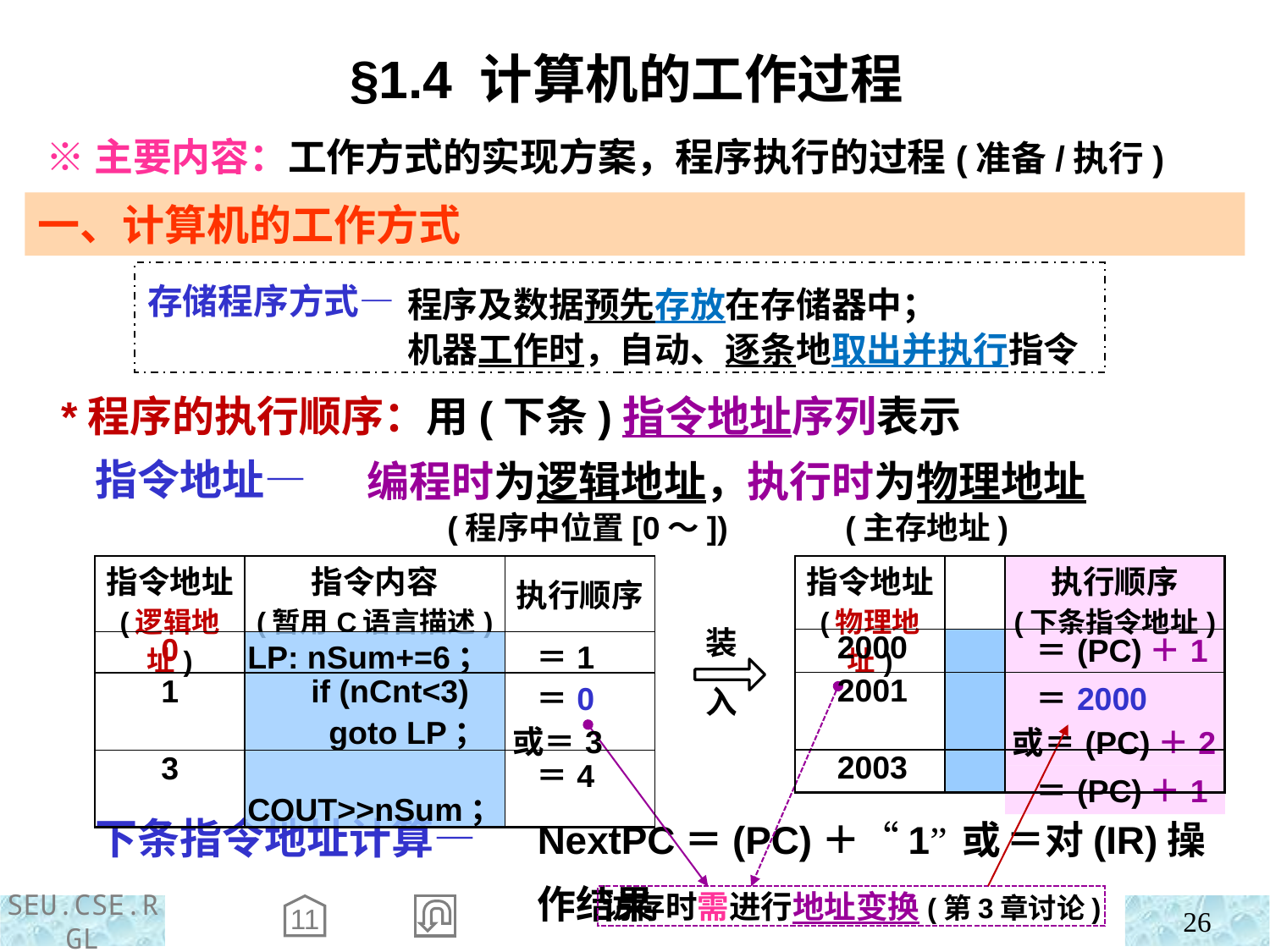

§1.4 计算机的工作过程
 ※主要内容：工作方式的实现方案，程序执行的过程(准备/执行)
一、计算机的工作方式
存储程序方式—

程序及数据预先存放在存储器中；
机器工作时，自动、逐条地取出并执行指令
  *程序的执行顺序：用(下条)指令地址序列表示
     指令地址—

     下条指令地址计算—
编程时为逻辑地址，
         (程序中位置[0～])
执行时为物理地址
           (主存地址)
| 指令地址 (逻辑地址) | 指令内容 (暂用C语言描述) | 执行顺序 |
| --- | --- | --- |
| 0 | LP: nSum+=6； | ＝1 |
| 1 | if (nCnt<3) goto LP； | ＝0 或＝3 |
| 3 | COUT>>nSum； | ＝4 |
| 指令地址 (物理地址) |  | 执行顺序 (下条指令地址) |
| --- | --- | --- |
| 2000 |  |  |
| 2001 |  |  |
| 2003 |  |  |
|  |
| --- |
| ＝(PC)＋1 |
| ＝2000 或＝(PC)＋2 |
| ＝(PC)＋1 |
装
入

访存时需进行地址变换(第3章讨论)
NextPC＝(PC)＋“1” 或 ＝对(IR)操作结果
11

26